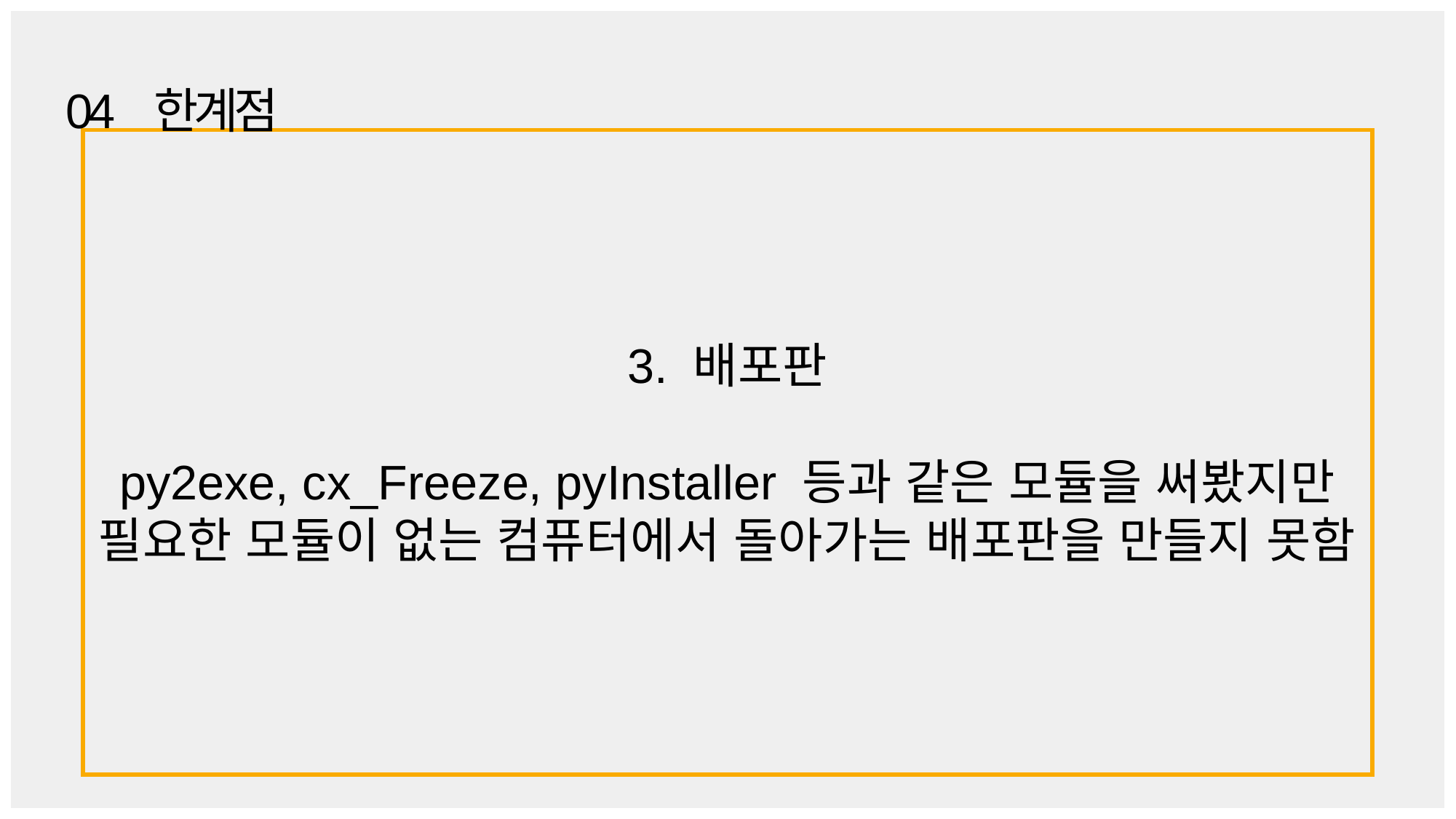

04   한계점

3. 배포판

py2exe, cx_Freeze, pyInstaller 등과 같은 모듈을 써봤지만
필요한 모듈이 없는 컴퓨터에서 돌아가는 배포판을 만들지 못함